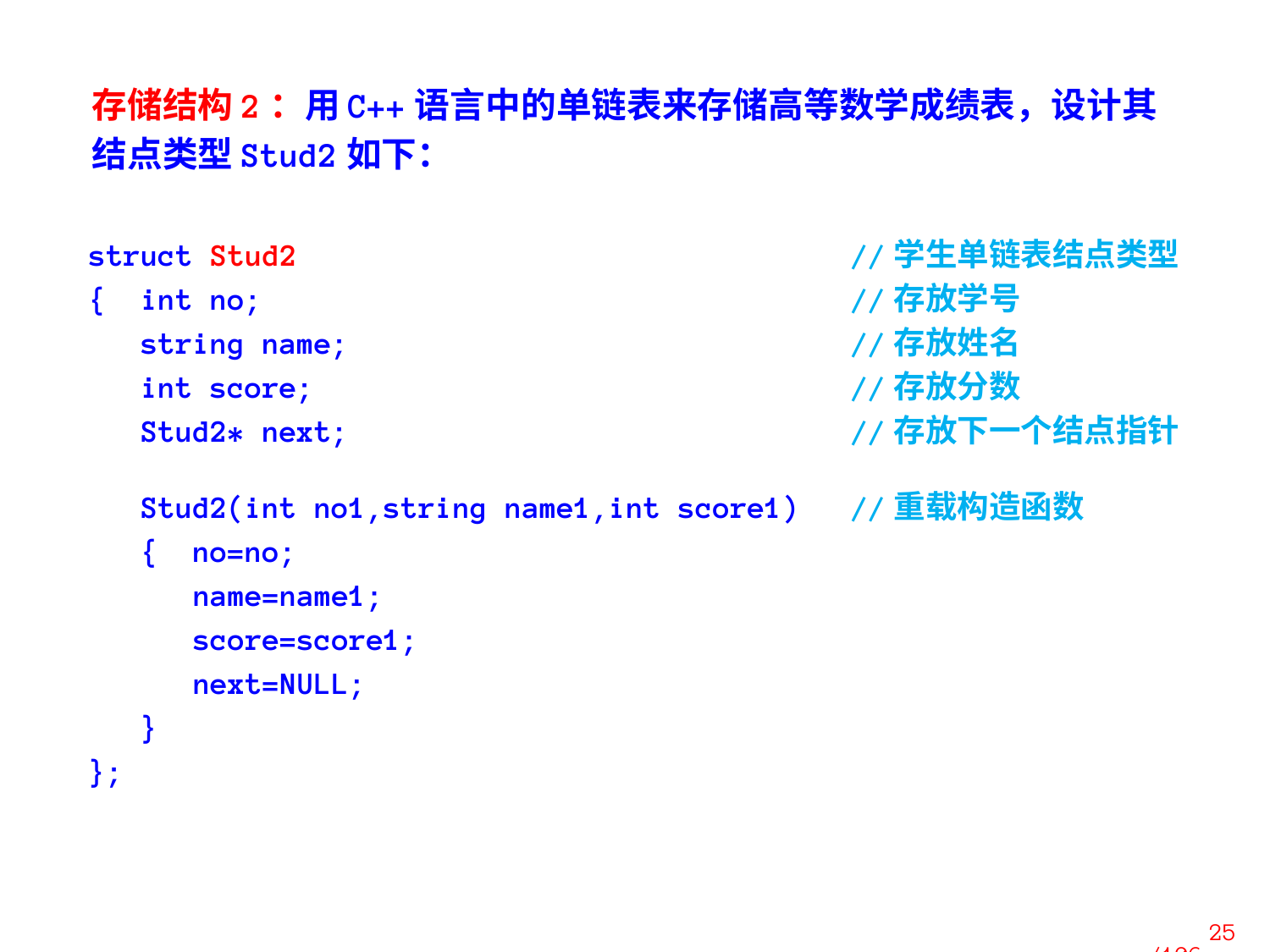

存储结构2：用C++语言中的单链表来存储高等数学成绩表，设计其结点类型Stud2如下：
struct Stud2					//学生单链表结点类型
{  int no;					//存放学号
   string name;				//存放姓名
   int score; 					//存放分数
   Stud2* next;				//存放下一个结点指针
   Stud2(int no1,string name1,int score1)	//重载构造函数
   {  no=no;
      name=name1;
      score=score1;
      next=NULL;
   }
};
                 25/106